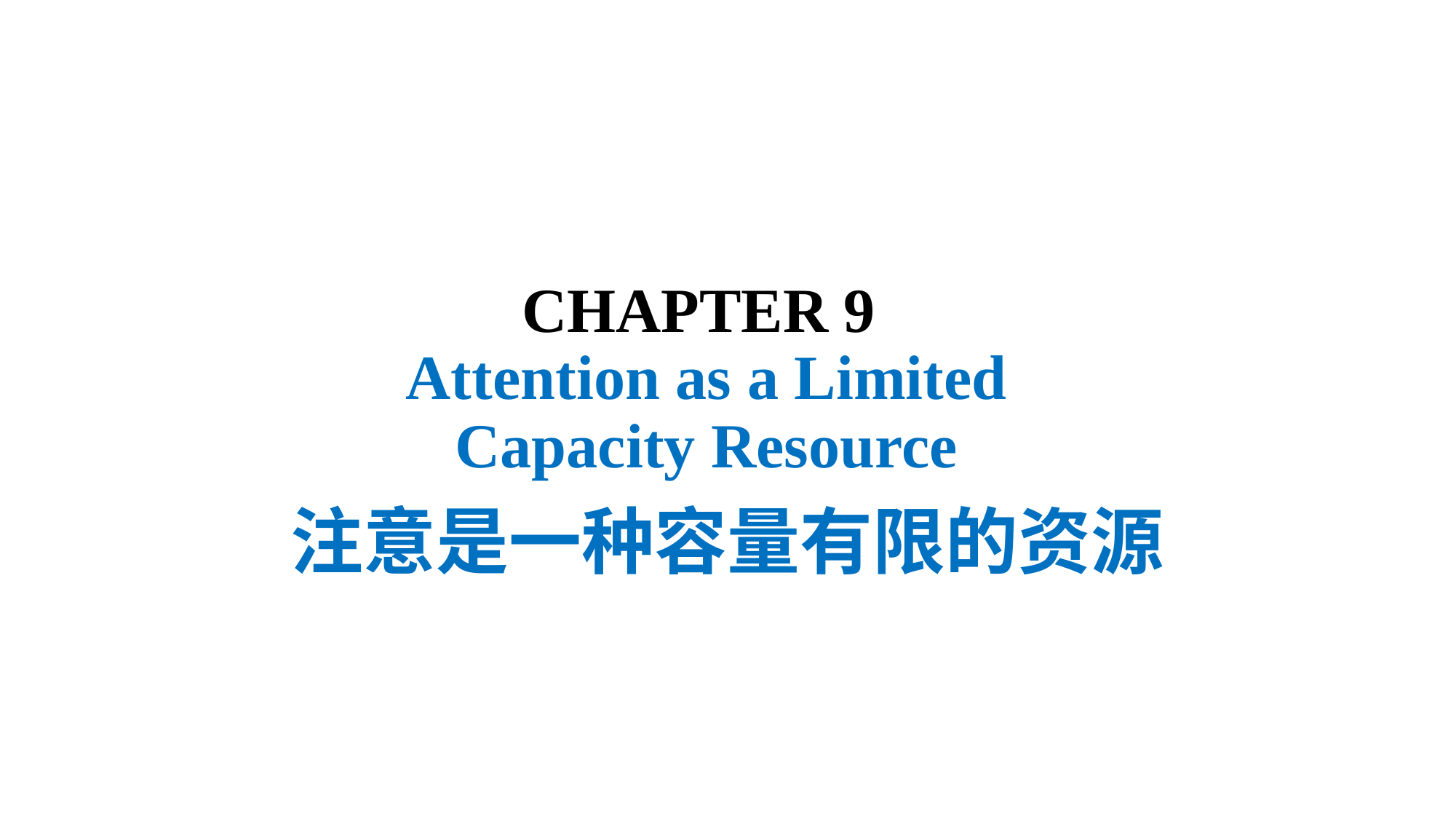

# CHAPTER 9 Attention as a Limited Capacity Resource
注意是一种容量有限的资源